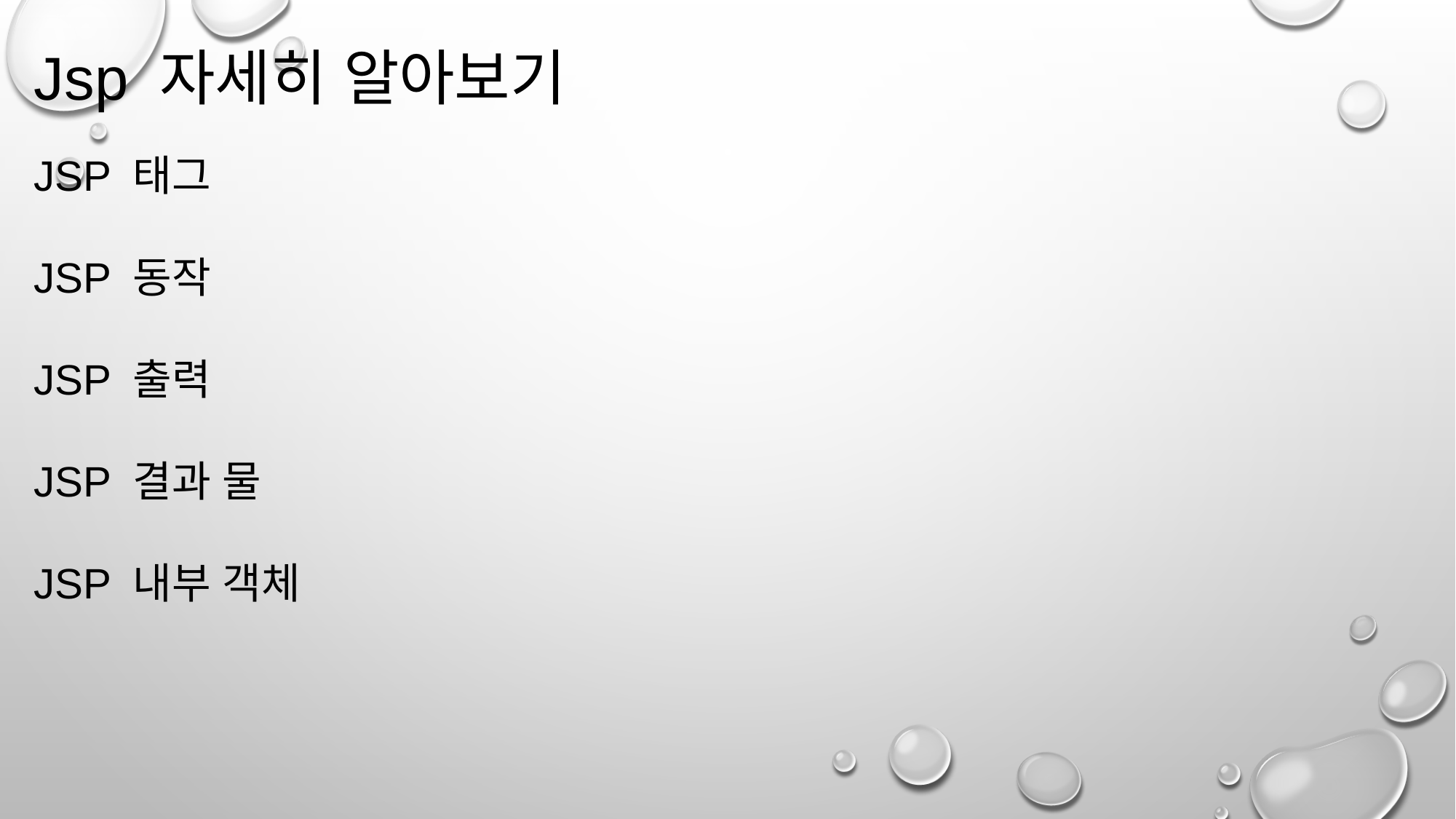

Jsp 자세히 알아보기

JSP 태그

JSP 동작

JSP 출력

JSP 결과 물

JSP 내부 객체